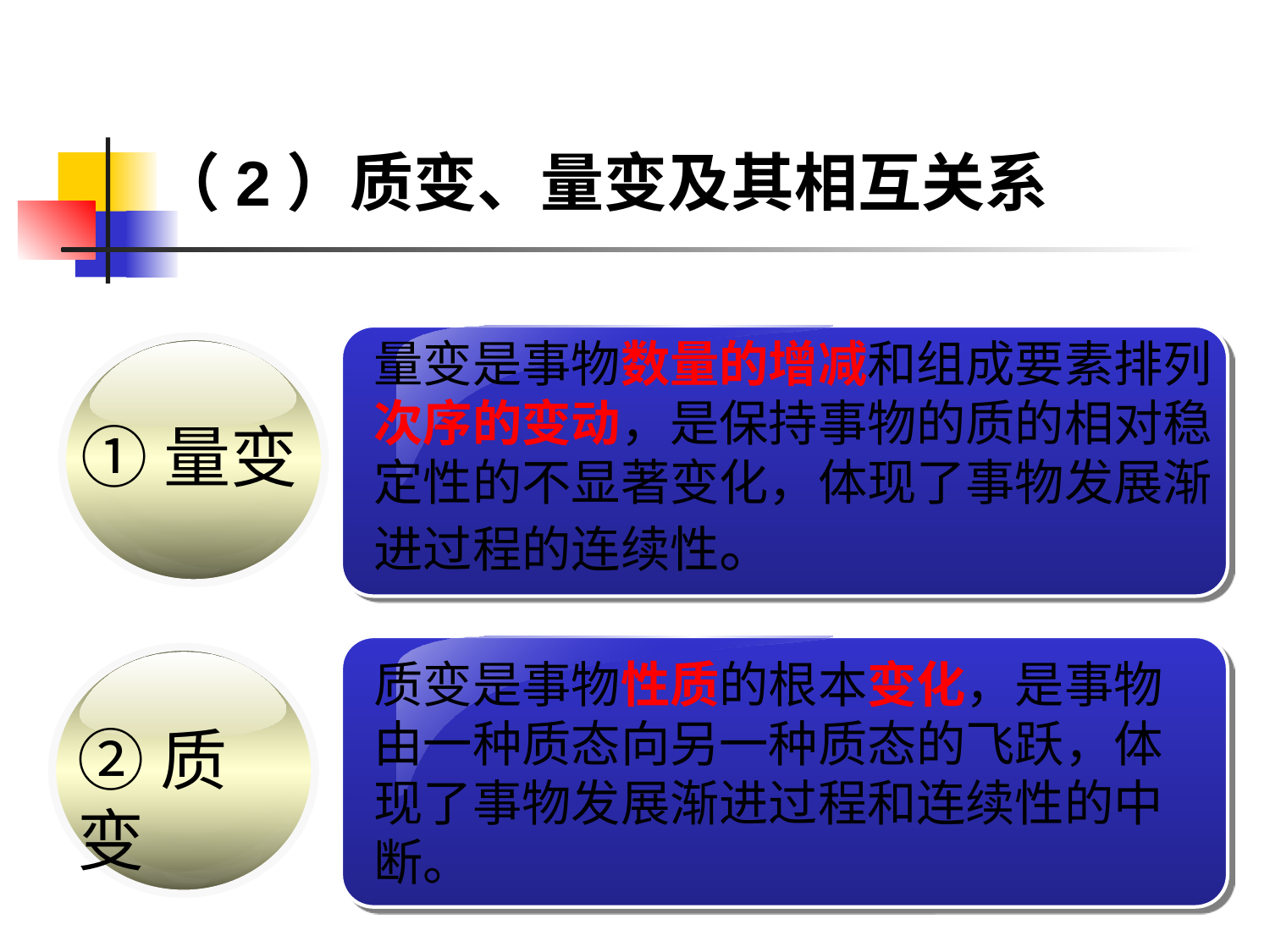

（2）质变、量变及其相互关系

量变是事物数量的增减和组成要素排列次序的变动，是保持事物的质的相对稳定性的不显著变化，体现了事物发展渐进过程的连续性。

①量变

质变是事物性质的根本变化，是事物由一种质态向另一种质态的飞跃，体现了事物发展渐进过程和连续性的中断。

②质变